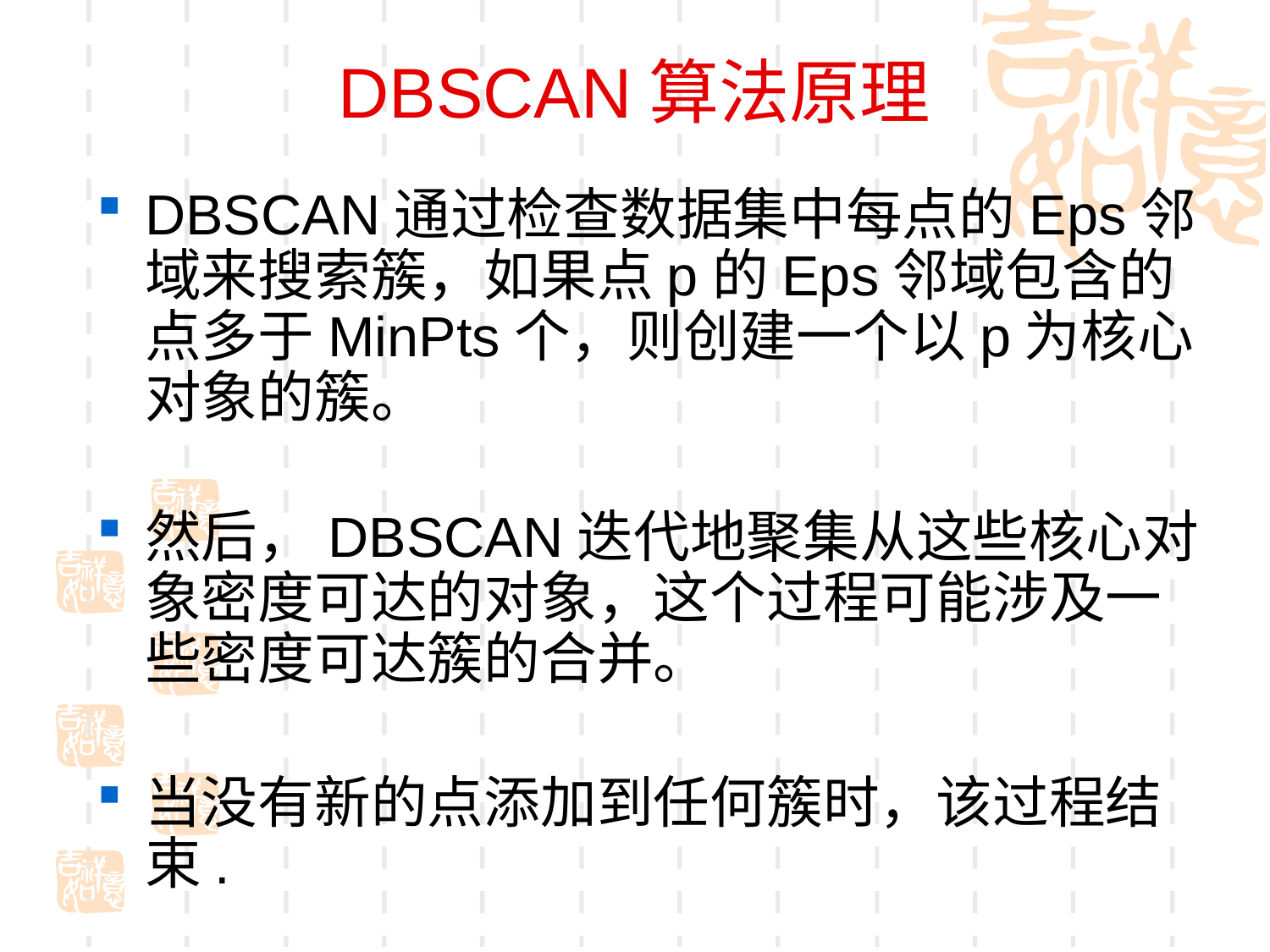

# DBSCAN算法原理
DBSCAN通过检查数据集中每点的Eps邻域来搜索簇，如果点p的Eps邻域包含的点多于MinPts个，则创建一个以p为核心对象的簇。
然后，DBSCAN迭代地聚集从这些核心对象密度可达的对象，这个过程可能涉及一些密度可达簇的合并。

当没有新的点添加到任何簇时，该过程结束.